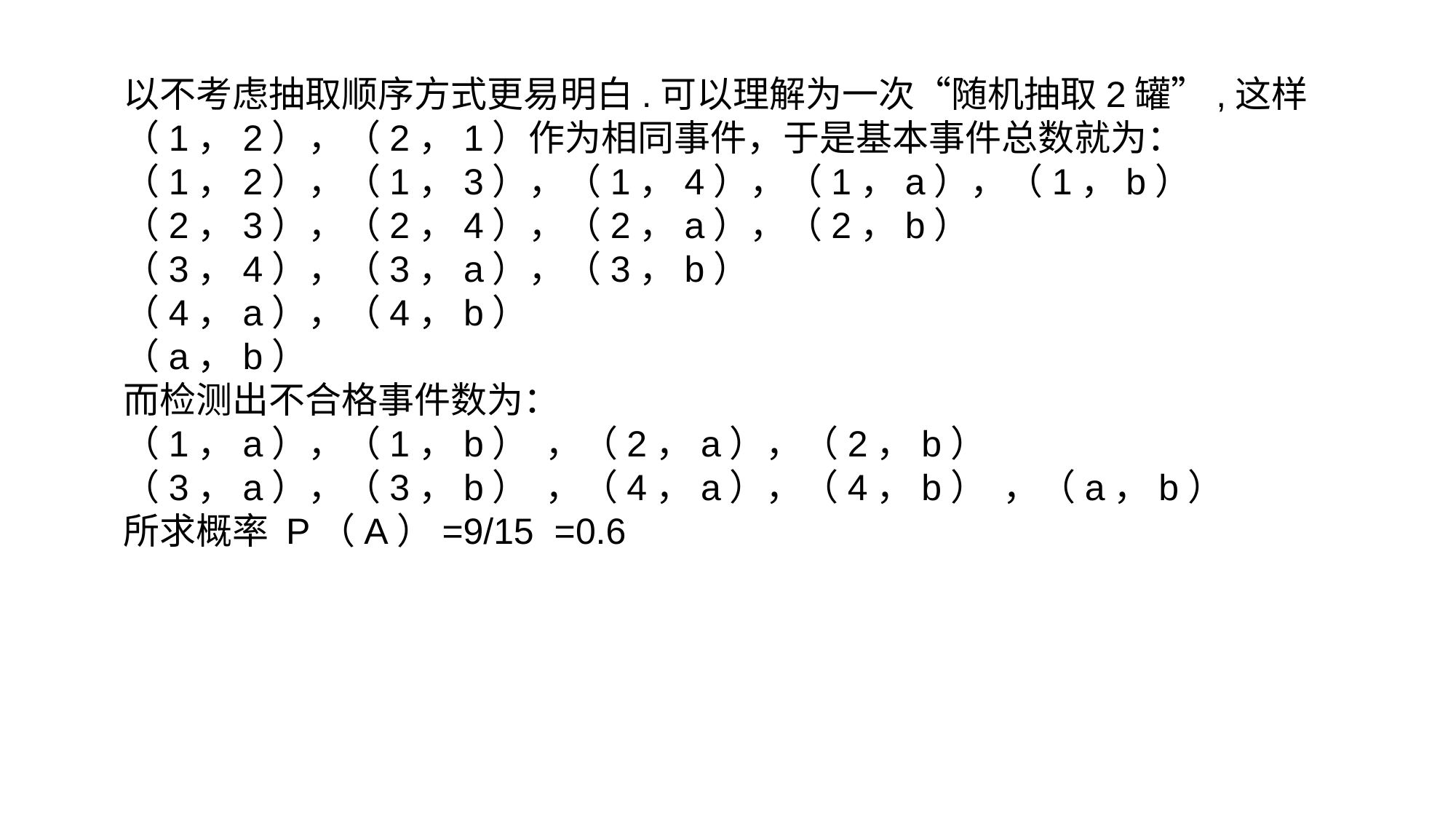

以不考虑抽取顺序方式更易明白.可以理解为一次“随机抽取2罐”,这样（1，2），（2，1）作为相同事件，于是基本事件总数就为：
（1，2），（1，3），（1，4），（1，a），（1，b）
（2，3），（2，4），（2，a），（2，b）
（3，4），（3，a），（3，b）
（4，a），（4，b）
（a，b）
而检测出不合格事件数为：
（1，a），（1，b）  ，（2，a），（2，b）
（3，a），（3，b）  ，（4，a），（4，b）  ，（a，b）
所求概率 P（A）=9/15  =0.6